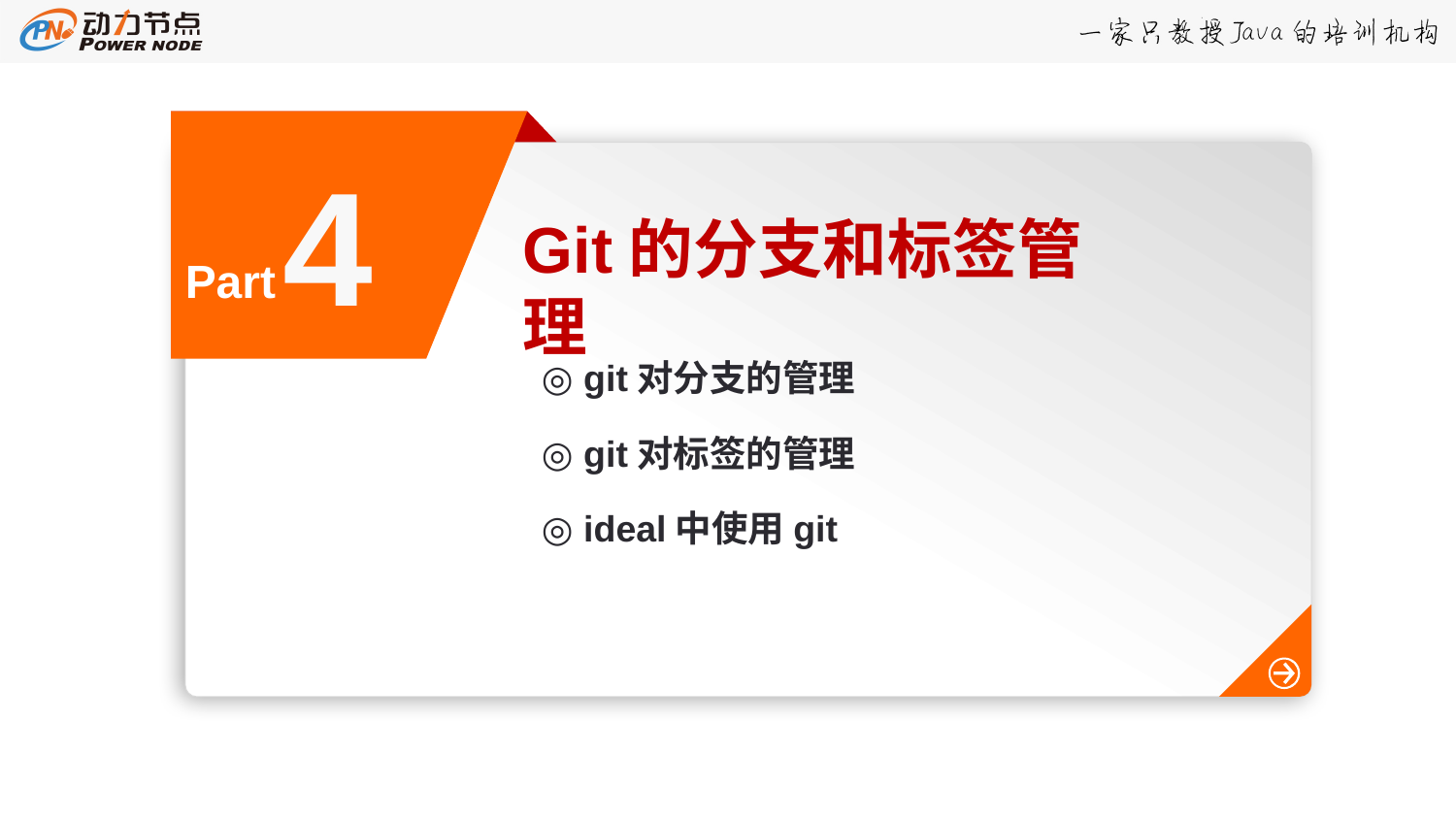

4

Git的分支和标签管理
Part
◎ git对分支的管理
◎ git对标签的管理
◎ ideal中使用git